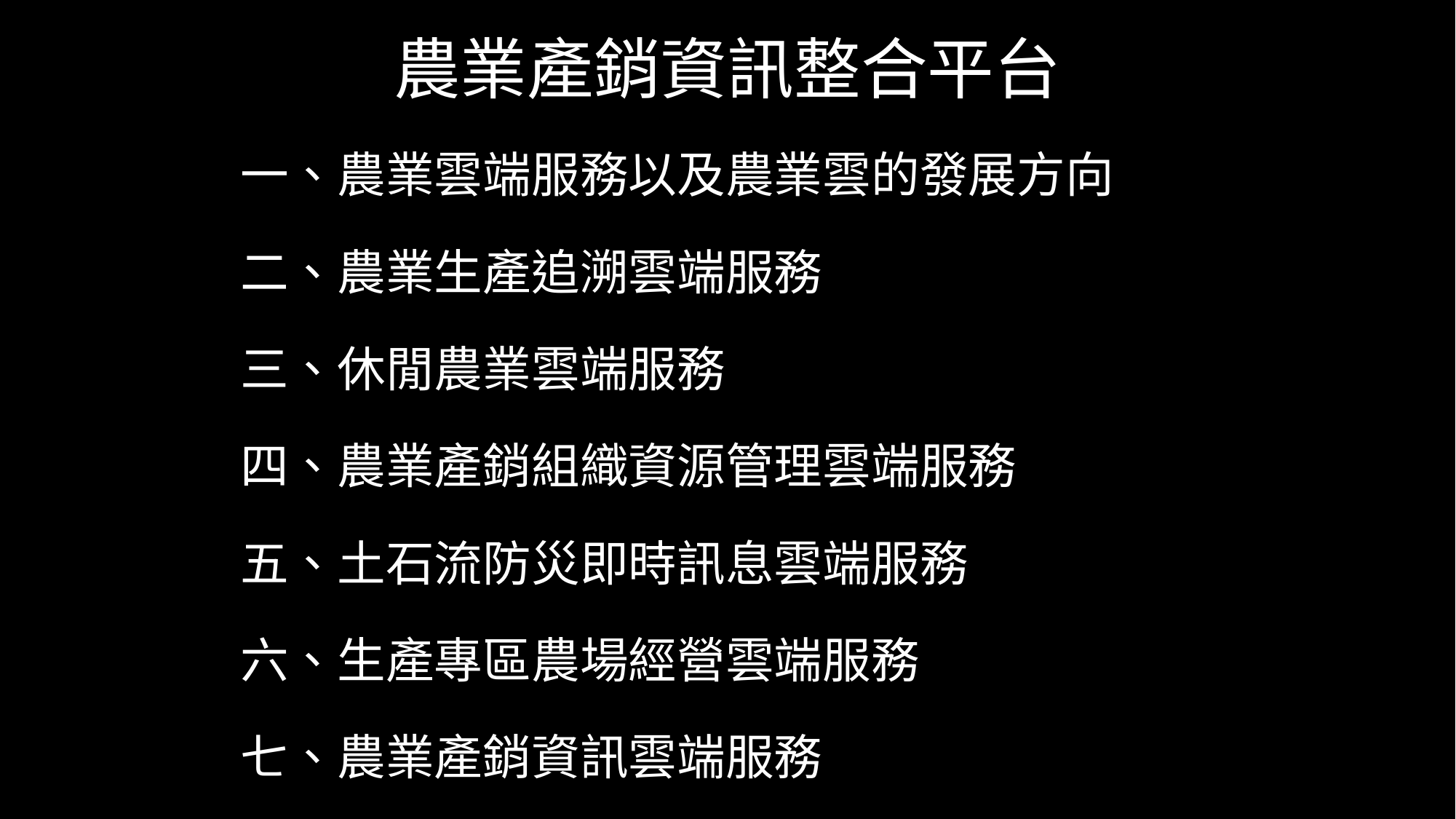

# 農業產銷資訊整合平台
一、農業雲端服務以及農業雲的發展方向

二、農業生產追溯雲端服務

三、休閒農業雲端服務

四、農業產銷組織資源管理雲端服務

五、土石流防災即時訊息雲端服務

六、生產專區農場經營雲端服務

七、農業產銷資訊雲端服務